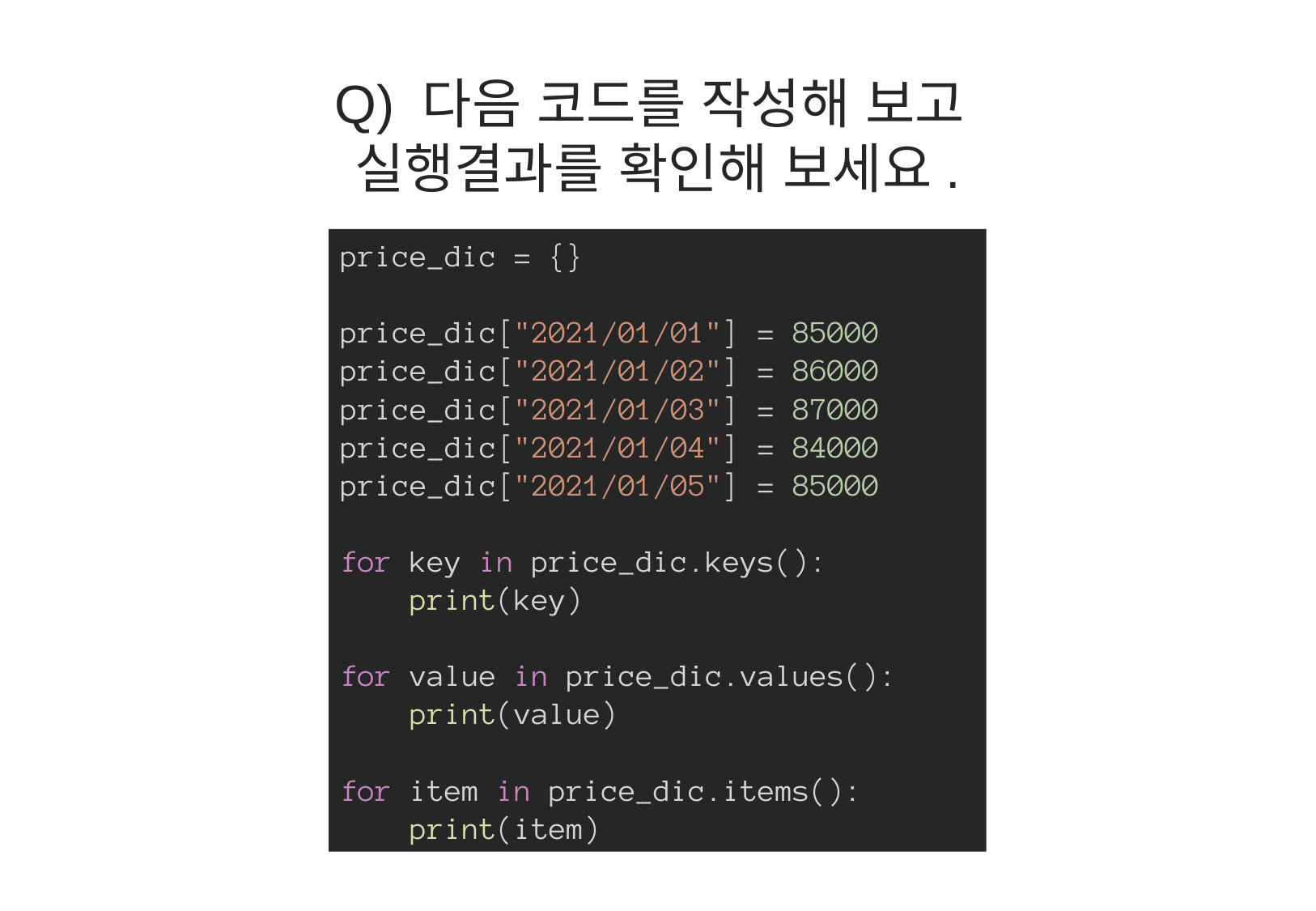

Q) 다음 코드를 작성해 보고
실행결과를 확인해 보세요.
price_dic = {}
price_dic["2021/01/01"] = 85000
price_dic["2021/01/02"] = 86000
price_dic["2021/01/03"] = 87000
price_dic["2021/01/04"] = 84000
price_dic["2021/01/05"] = 85000
for key in price_dic.keys():
    print(key)
for value in price_dic.values():
    print(value)
for item in price_dic.items():
    print(item)